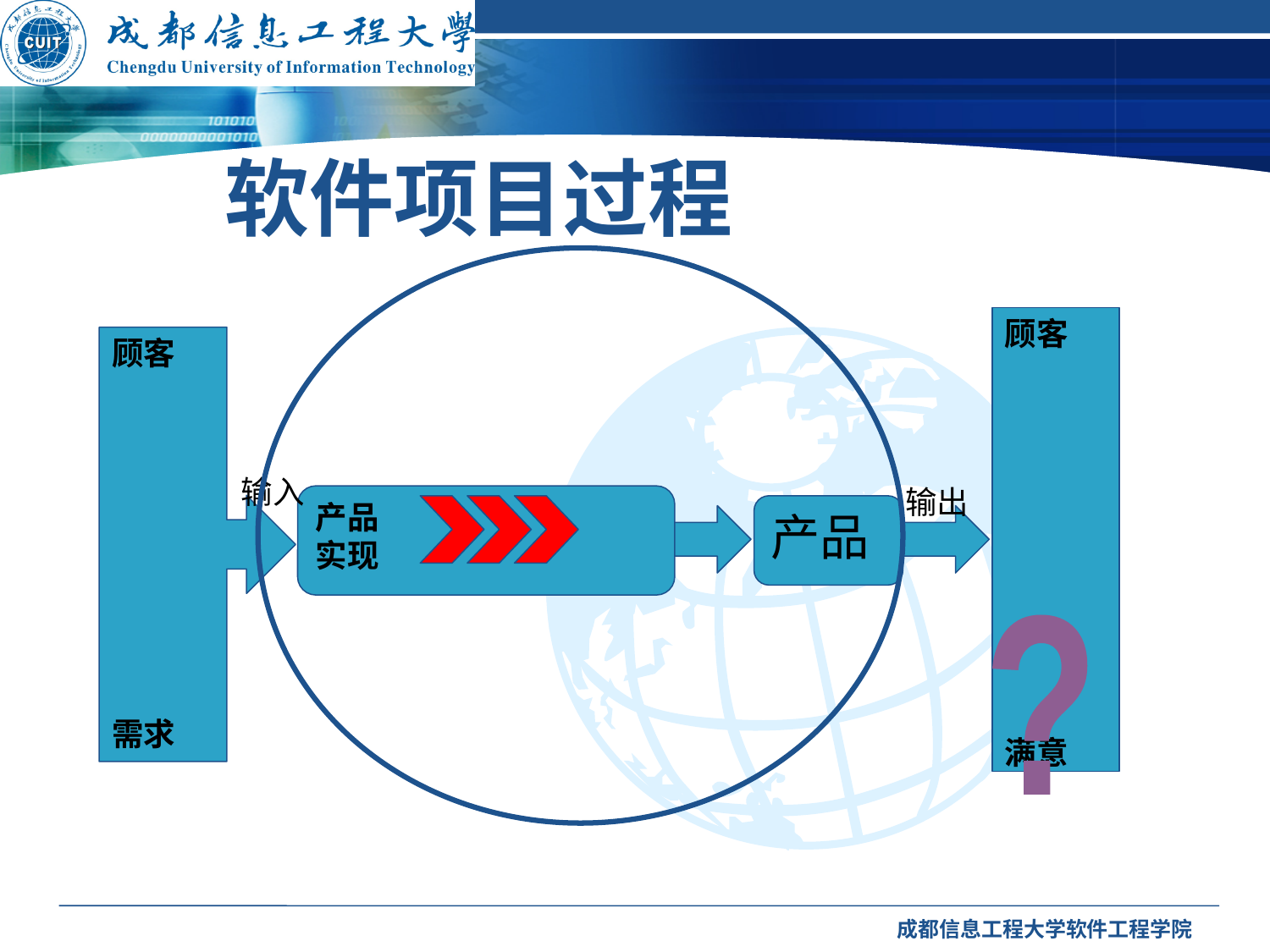

软件项目过程

顾客

满意

顾客

需求
输入
输出
产品
实现

产品

?